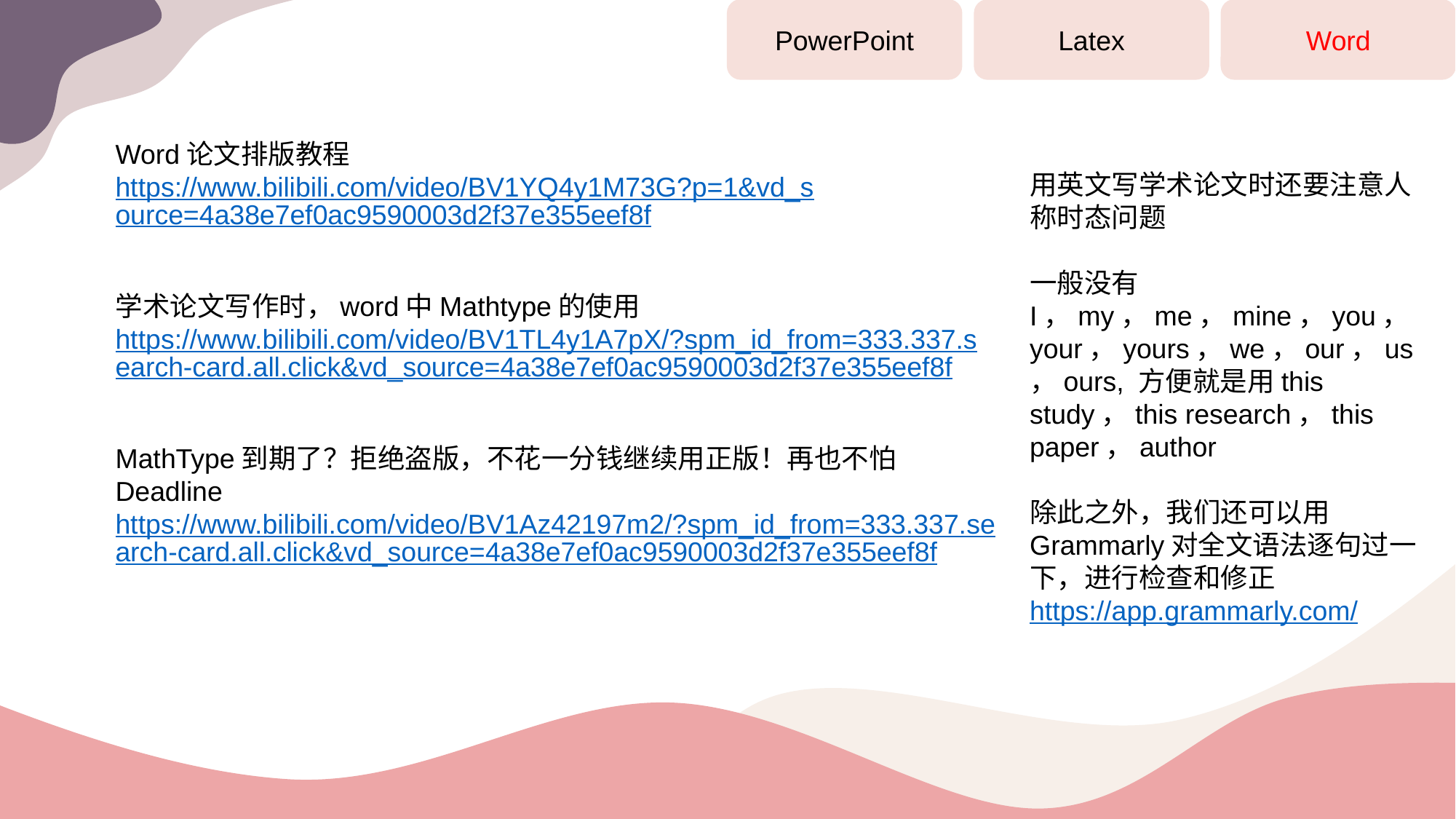

PowerPoint
Word
Latex
Word论文排版教程
https://www.bilibili.com/video/BV1YQ4y1M73G?p=1&vd_source=4a38e7ef0ac9590003d2f37e355eef8f
用英文写学术论文时还要注意人称时态问题

一般没有I，my，me，mine，you，your，yours，we，our，us，ours, 方便就是用this study，this research，this paper，author

除此之外，我们还可以用Grammarly对全文语法逐句过一下，进行检查和修正https://app.grammarly.com/
学术论文写作时，word中Mathtype的使用
https://www.bilibili.com/video/BV1TL4y1A7pX/?spm_id_from=333.337.search-card.all.click&vd_source=4a38e7ef0ac9590003d2f37e355eef8f
MathType到期了？拒绝盗版，不花一分钱继续用正版！再也不怕Deadline
https://www.bilibili.com/video/BV1Az42197m2/?spm_id_from=333.337.search-card.all.click&vd_source=4a38e7ef0ac9590003d2f37e355eef8f